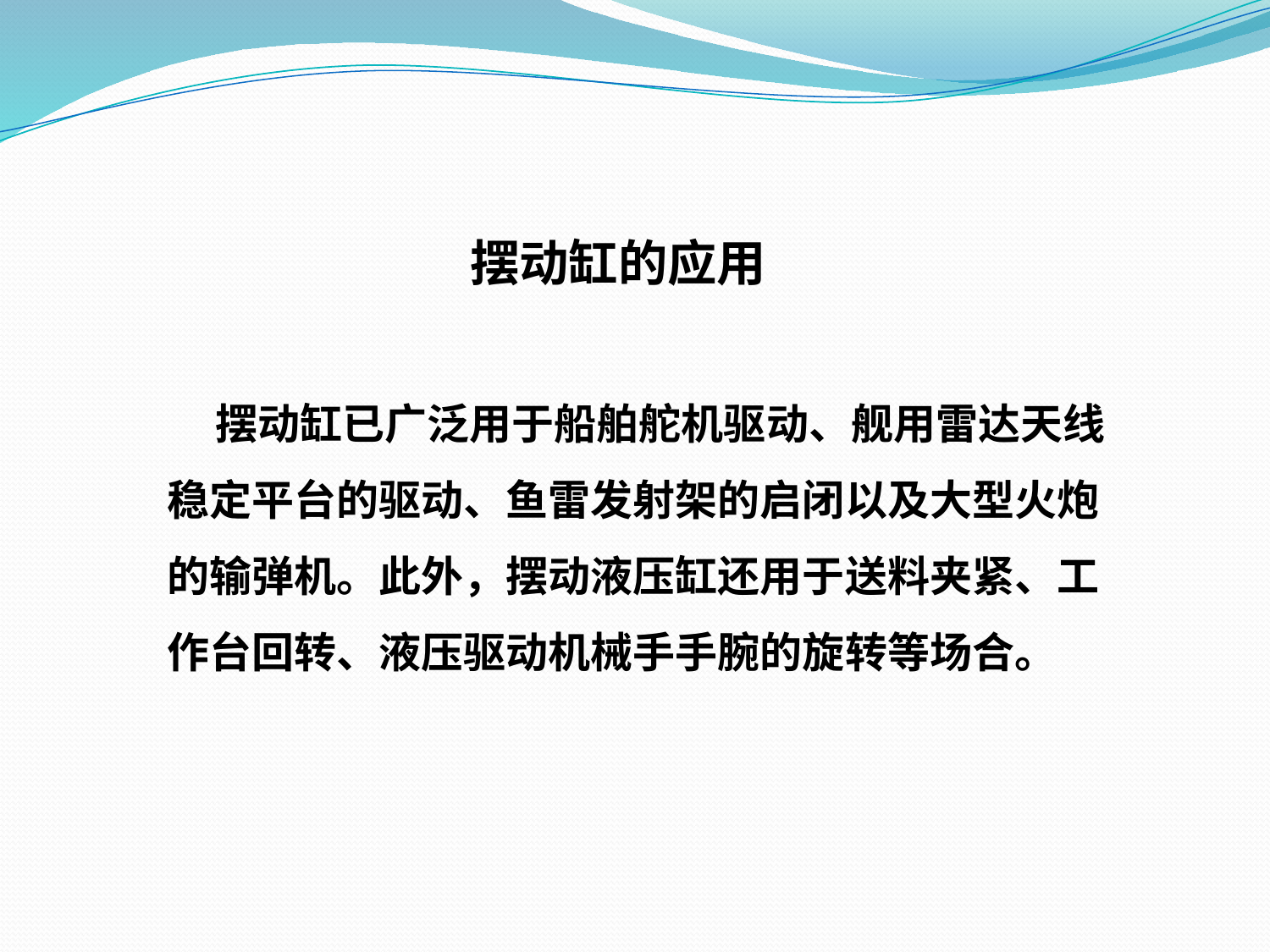

摆动缸的应用
    摆动缸已广泛用于船舶舵机驱动、舰用雷达天线稳定平台的驱动、鱼雷发射架的启闭以及大型火炮的输弹机。此外，摆动液压缸还用于送料夹紧、工作台回转、液压驱动机械手手腕的旋转等场合。